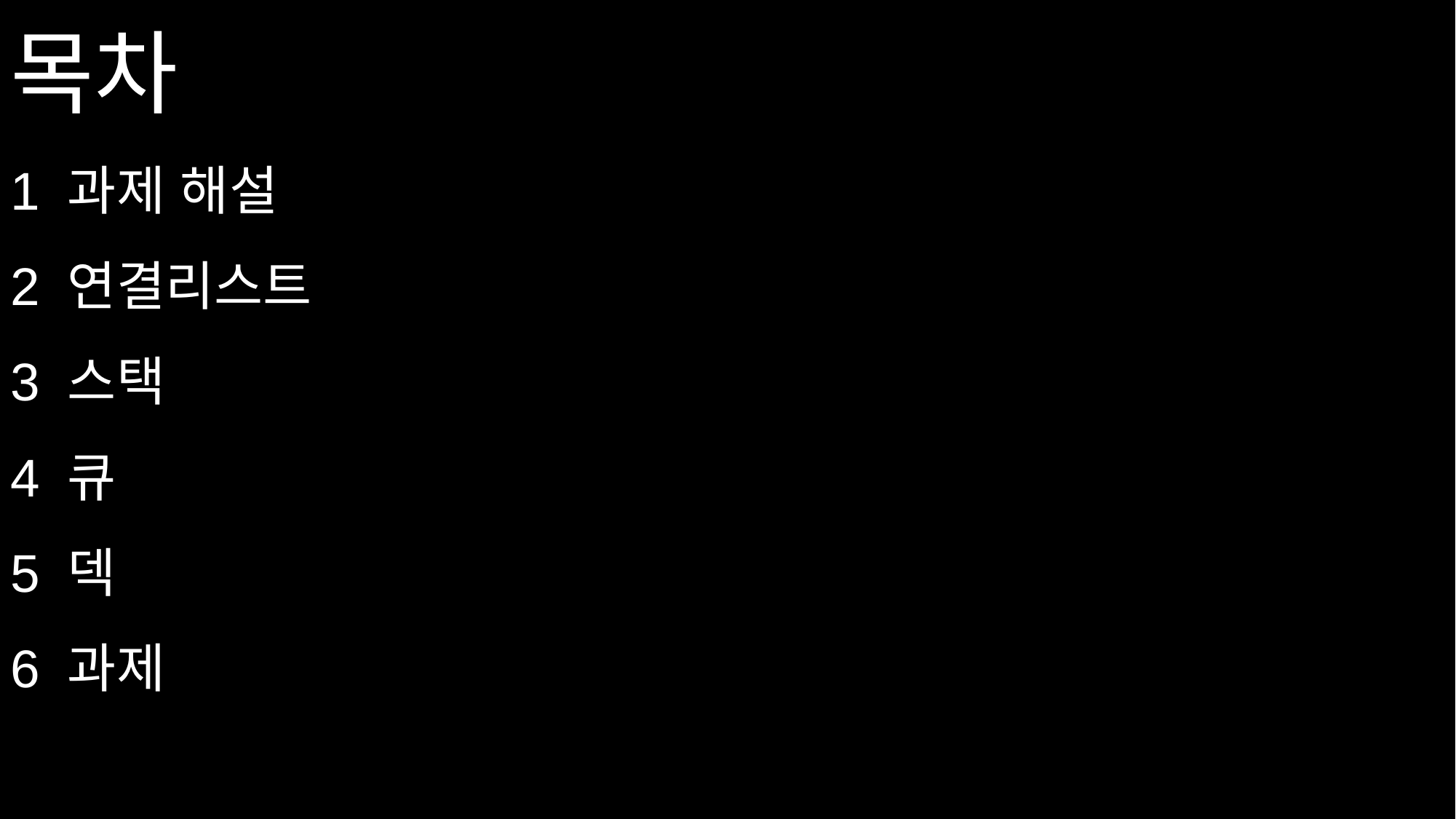

목차
1 과제 해설
2 연결리스트
3 스택
4 큐
5 덱
6 과제